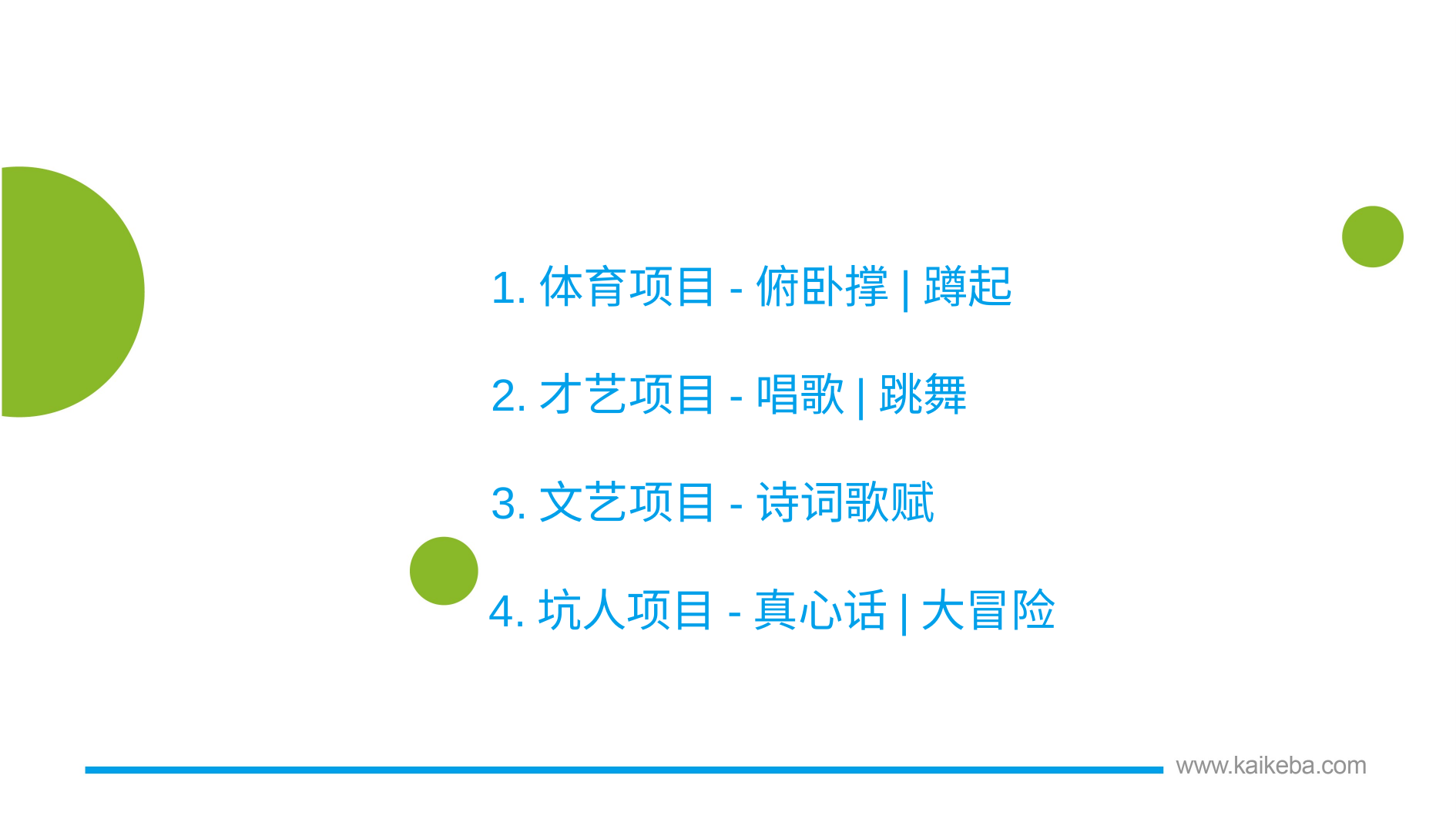

1.体育项目-俯卧撑|蹲起
	2.才艺项目-唱歌|跳舞
	3.文艺项目-诗词歌赋
      4.坑人项目-真心话|大冒险